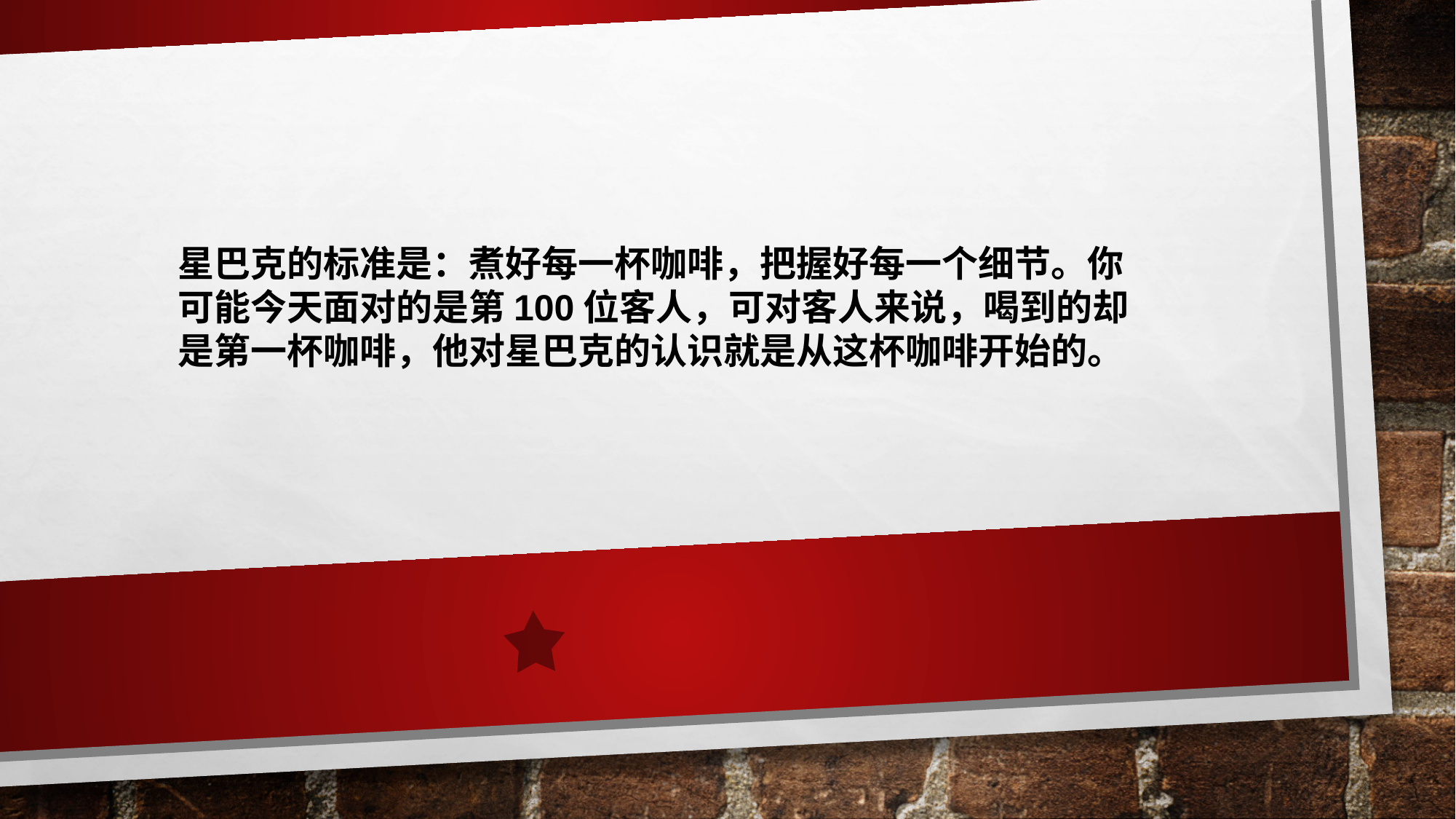

星巴克的标准是：煮好每一杯咖啡，把握好每一个细节。你可能今天面对的是第100位客人，可对客人来说，喝到的却是第一杯咖啡，他对星巴克的认识就是从这杯咖啡开始的。